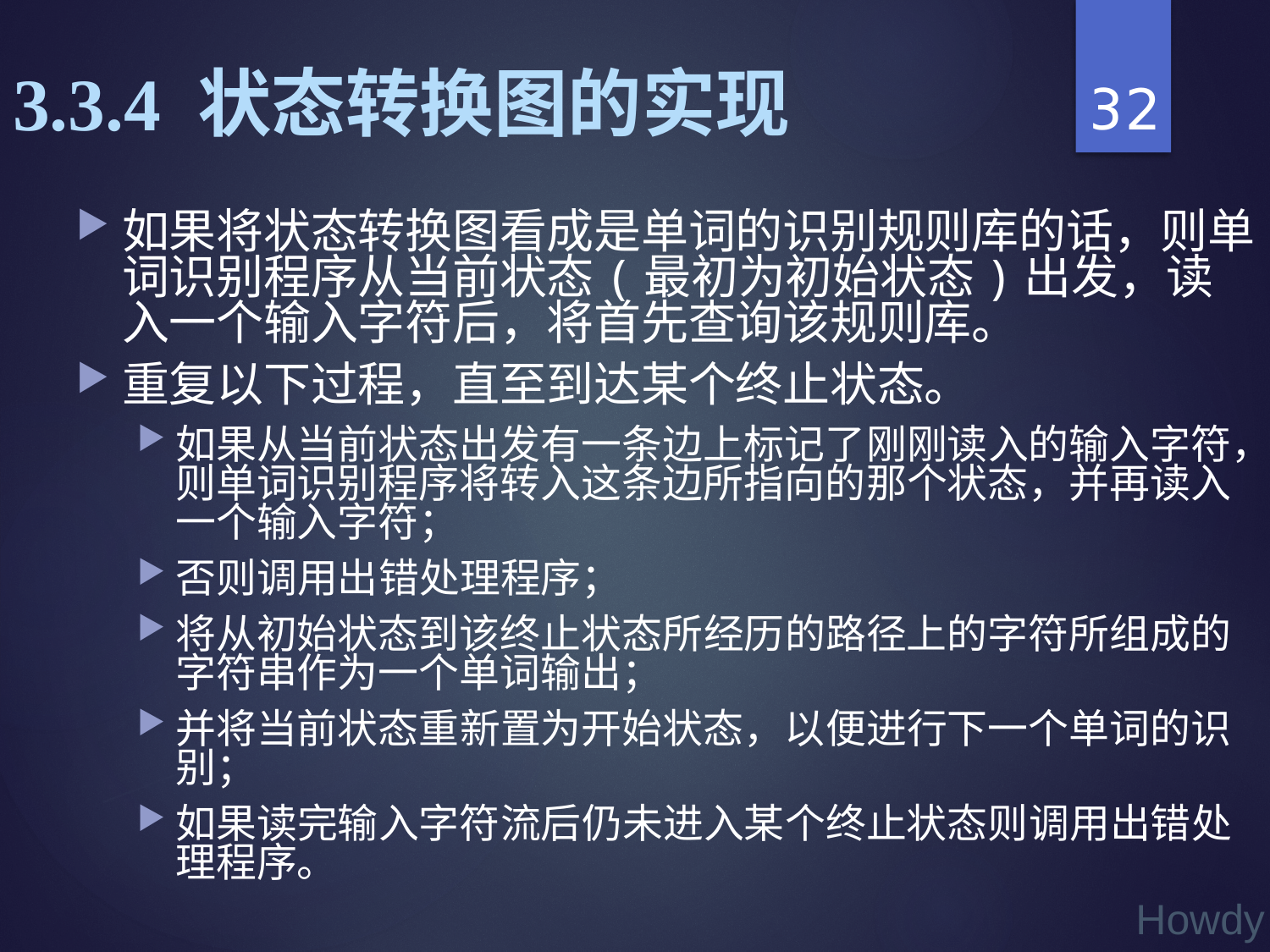

32
3.3.4 状态转换图的实现
如果将状态转换图看成是单词的识别规则库的话，则单词识别程序从当前状态(最初为初始状态)出发，读入一个输入字符后，将首先查询该规则库。
重复以下过程，直至到达某个终止状态。
如果从当前状态出发有一条边上标记了刚刚读入的输入字符，则单词识别程序将转入这条边所指向的那个状态，并再读入一个输入字符；
否则调用出错处理程序；
将从初始状态到该终止状态所经历的路径上的字符所组成的字符串作为一个单词输出；
并将当前状态重新置为开始状态，以便进行下一个单词的识别；
如果读完输入字符流后仍未进入某个终止状态则调用出错处理程序。